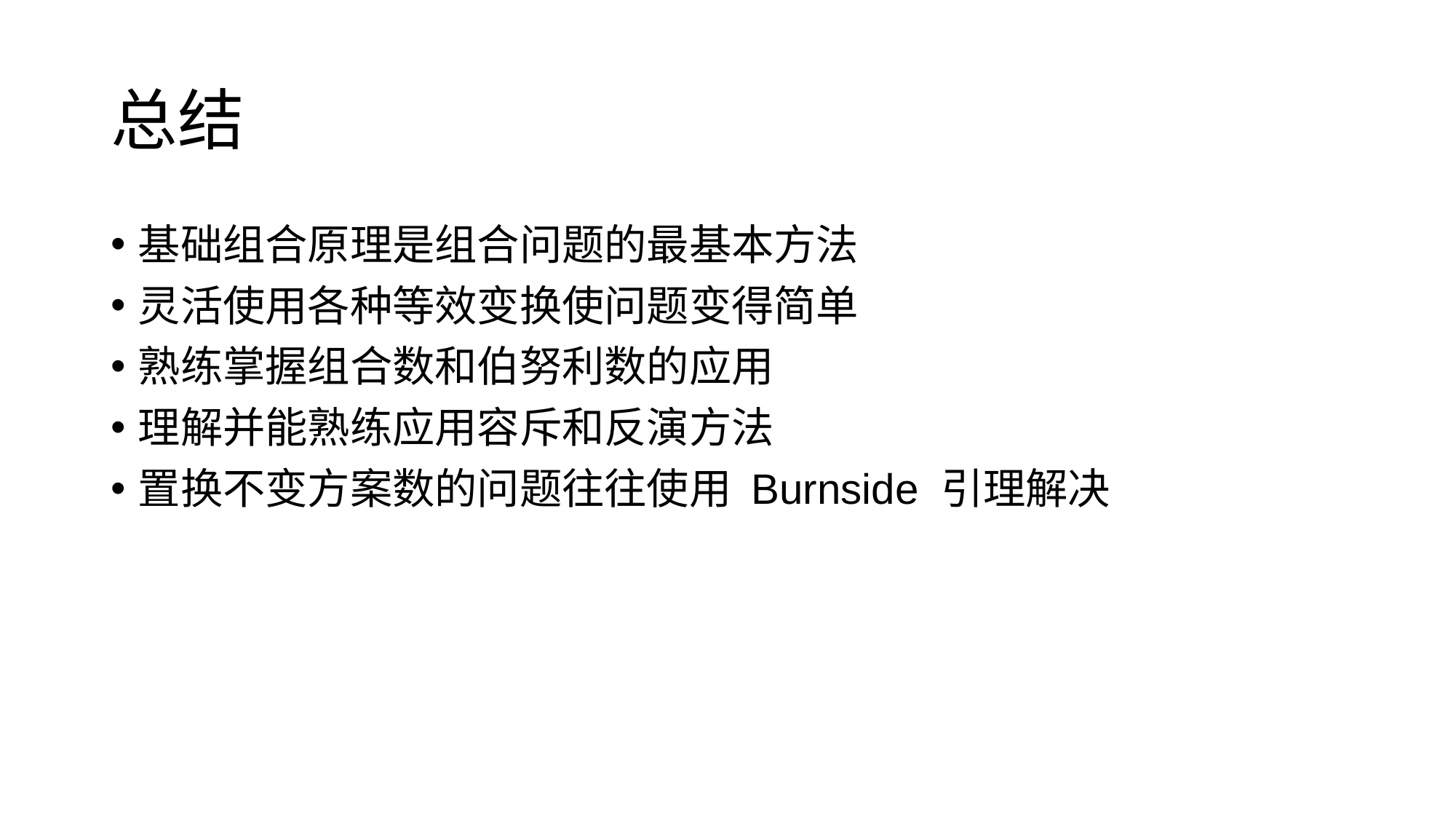

# 总结
基础组合原理是组合问题的最基本方法
灵活使用各种等效变换使问题变得简单
熟练掌握组合数和伯努利数的应用
理解并能熟练应用容斥和反演方法
置换不变方案数的问题往往使用 Burnside 引理解决